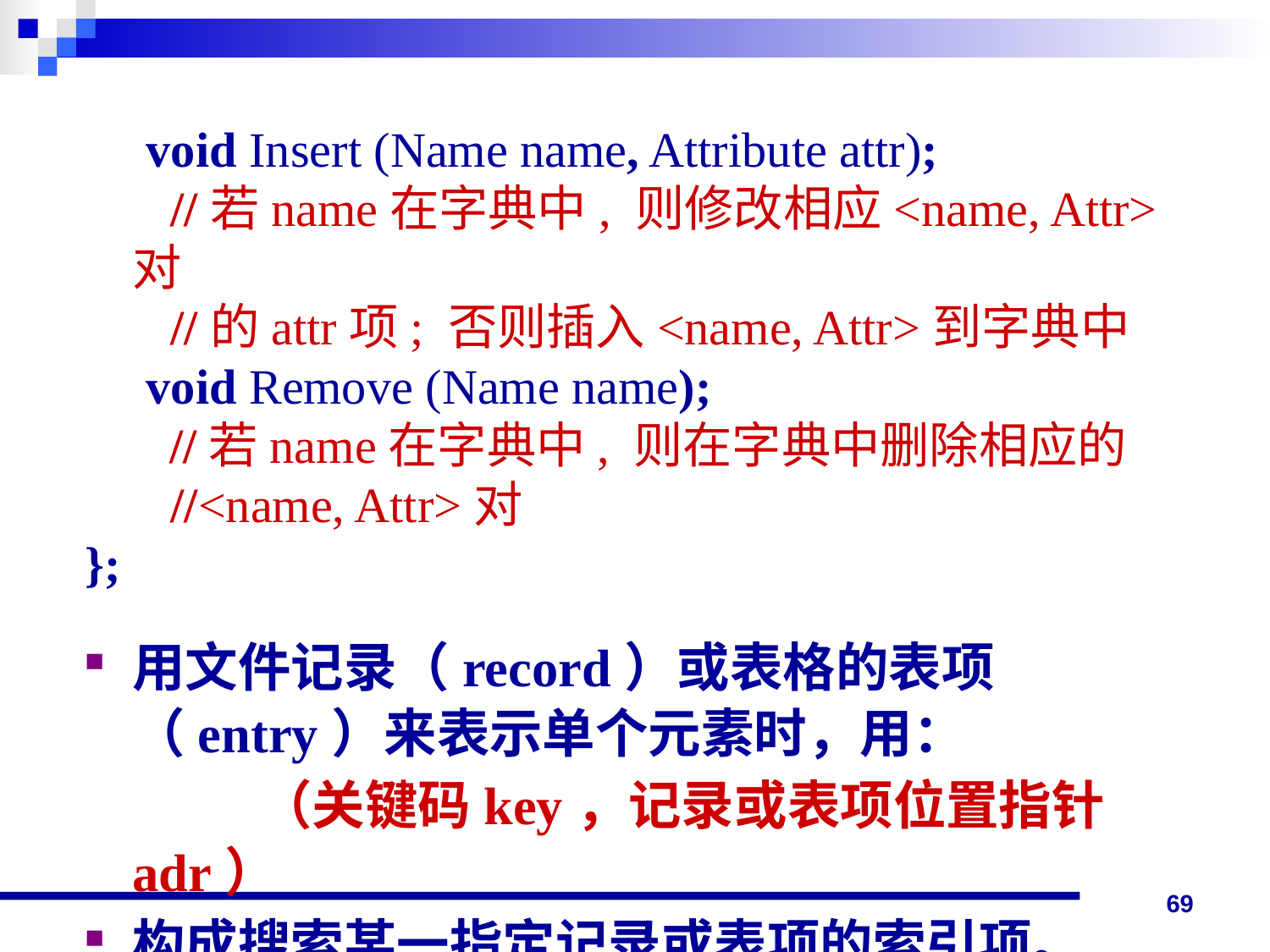

void Insert (Name name, Attribute attr);
       //若name在字典中, 则修改相应<name, Attr>对
       //的attr项; 否则插入<name, Attr>到字典中
     void Remove (Name name);
	   //若name在字典中, 则在字典中删除相应的
       //<name, Attr>对
};

用文件记录（record）或表格的表项（entry）来表示单个元素时，用：
		（关键码key，记录或表项位置指针adr）
构成搜索某一指定记录或表项的索引项。
69